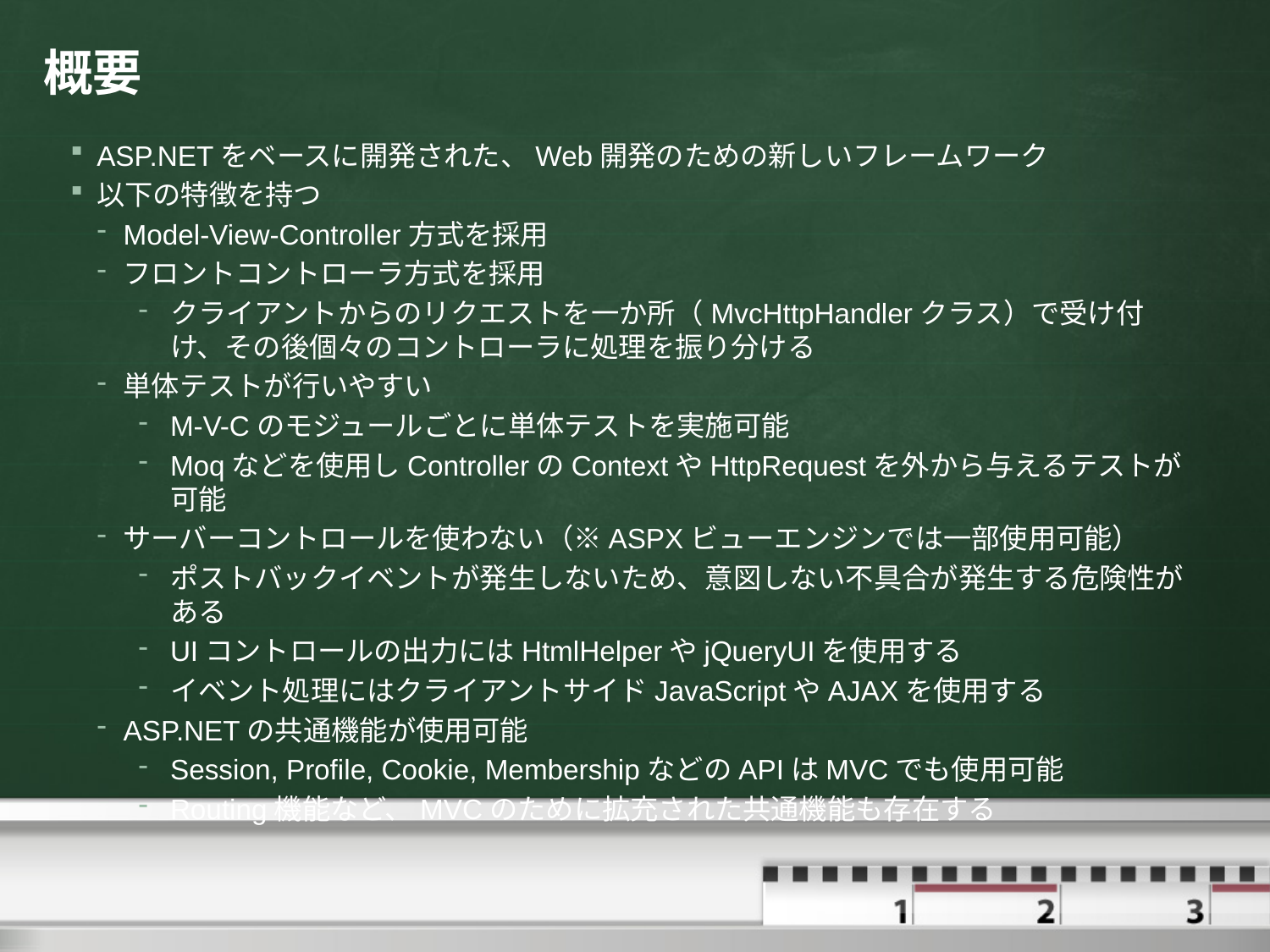

# 概要
ASP.NETをベースに開発された、Web開発のための新しいフレームワーク
以下の特徴を持つ
Model-View-Controller方式を採用
フロントコントローラ方式を採用
クライアントからのリクエストを一か所（MvcHttpHandlerクラス）で受け付け、その後個々のコントローラに処理を振り分ける
単体テストが行いやすい
M-V-Cのモジュールごとに単体テストを実施可能
Moqなどを使用しControllerのContextやHttpRequestを外から与えるテストが可能
サーバーコントロールを使わない（※ASPXビューエンジンでは一部使用可能）
ポストバックイベントが発生しないため、意図しない不具合が発生する危険性がある
UIコントロールの出力にはHtmlHelperやjQueryUIを使用する
イベント処理にはクライアントサイドJavaScriptやAJAXを使用する
ASP.NETの共通機能が使用可能
Session, Profile, Cookie, MembershipなどのAPIはMVCでも使用可能
Routing機能など、MVCのために拡充された共通機能も存在する